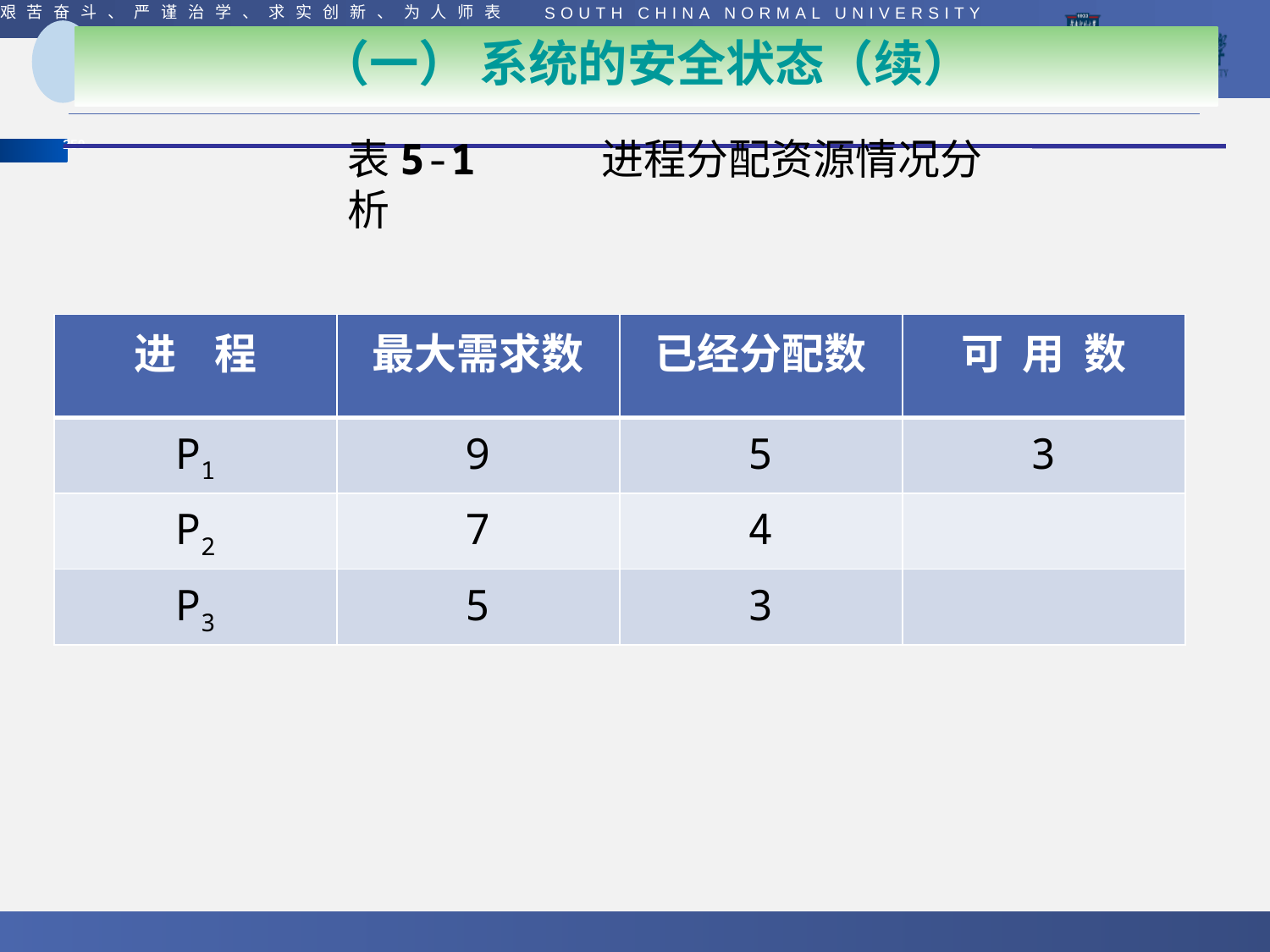

#
（一） 系统的安全状态（续）
表5-1	进程分配资源情况分析
| 进 程 | 最大需求数 | 已经分配数 | 可 用 数 |
| --- | --- | --- | --- |
| P1 | 9 | 5 | 3 |
| P2 | 7 | 4 |  |
| P3 | 5 | 3 |  |

250